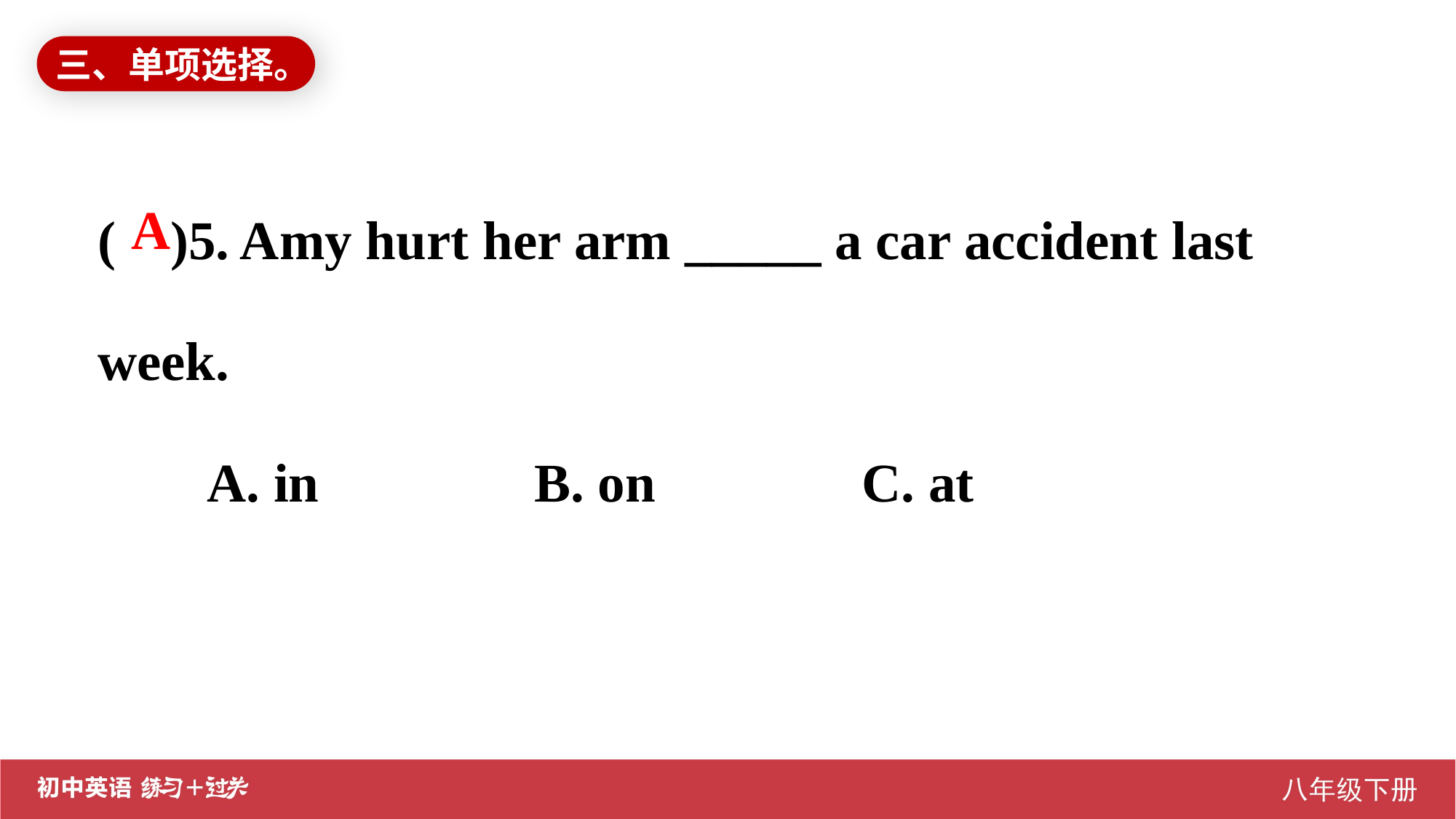

三、单项选择。
(    )5. Amy hurt her arm _____ a car accident last week.
	A. in		B. on		C. at
A